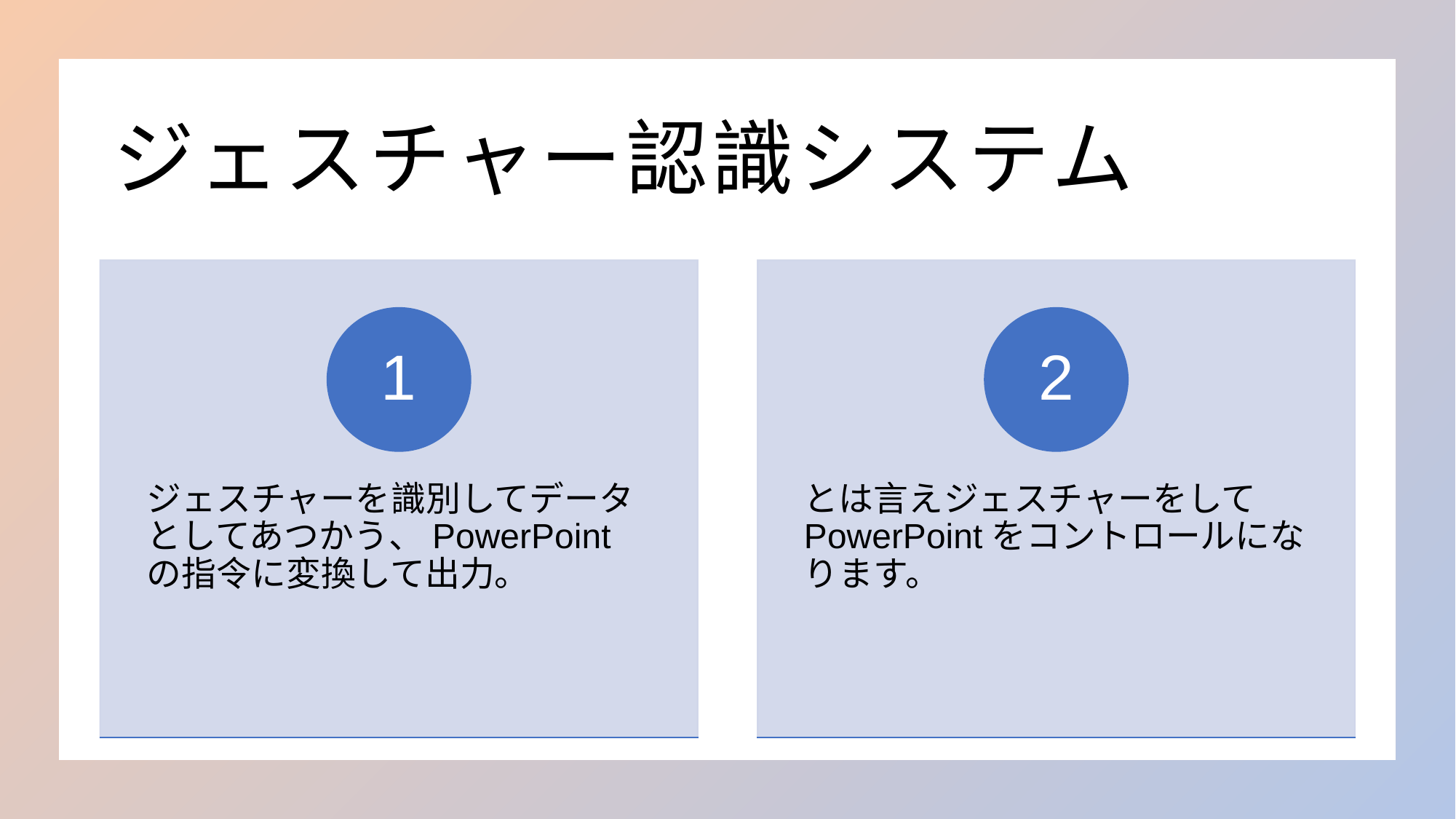

# ジェスチャー認識システム
ジェスチャーを識別してデータとしてあつかう、PowerPointの指令に変換して出力。
1
とは言えジェスチャーをしてPowerPointをコントロールになります。
2